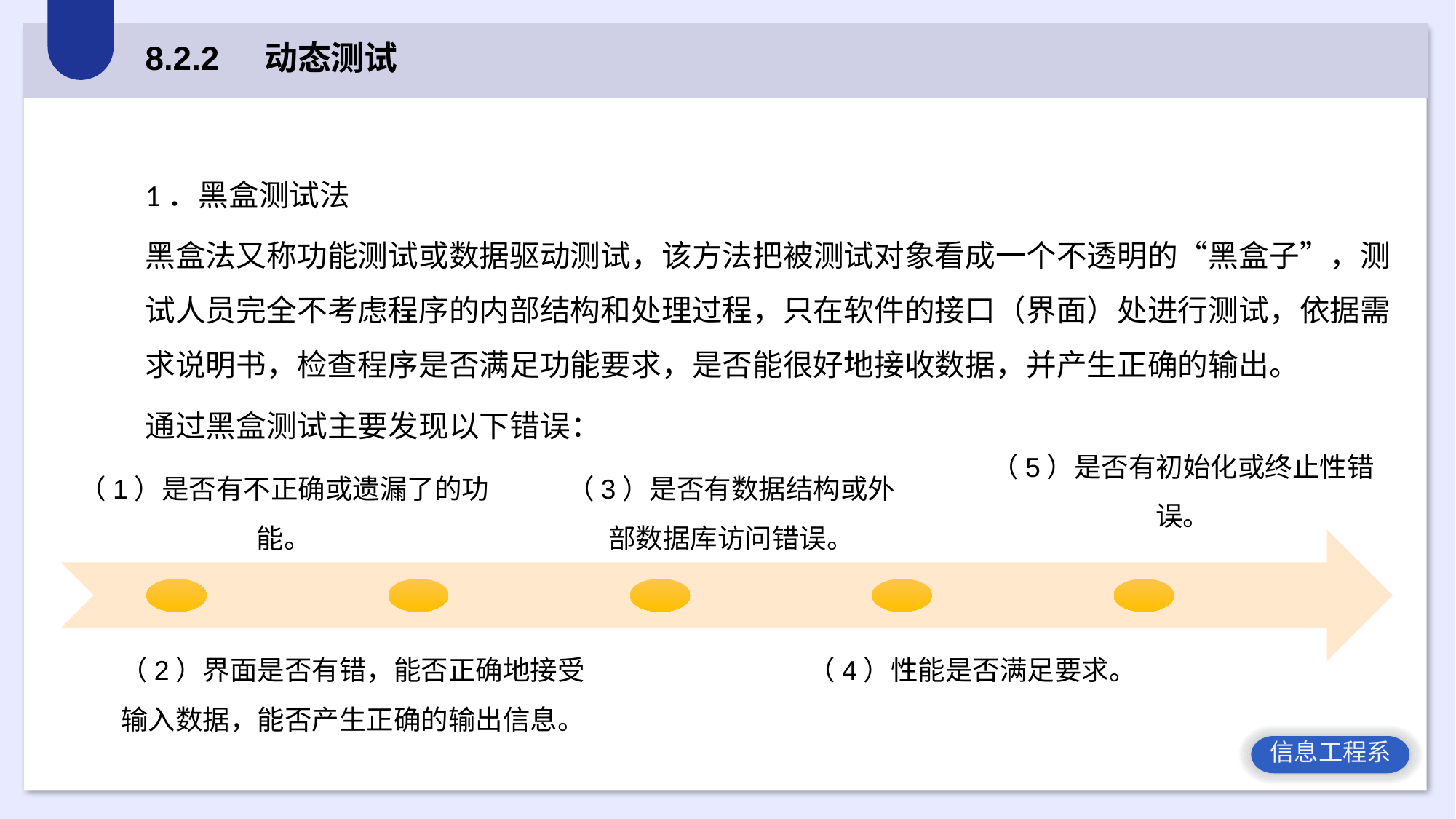

8.2.2    动态测试
1．黑盒测试法
黑盒法又称功能测试或数据驱动测试，该方法把被测试对象看成一个不透明的“黑盒子”，测试人员完全不考虑程序的内部结构和处理过程，只在软件的接口（界面）处进行测试，依据需求说明书，检查程序是否满足功能要求，是否能很好地接收数据，并产生正确的输出。
通过黑盒测试主要发现以下错误：
（3）是否有数据结构或外部数据库访问错误。
（5）是否有初始化或终止性错误。
（1）是否有不正确或遗漏了的功能。

（4）性能是否满足要求。
（2）界面是否有错，能否正确地接受输入数据，能否产生正确的输出信息。